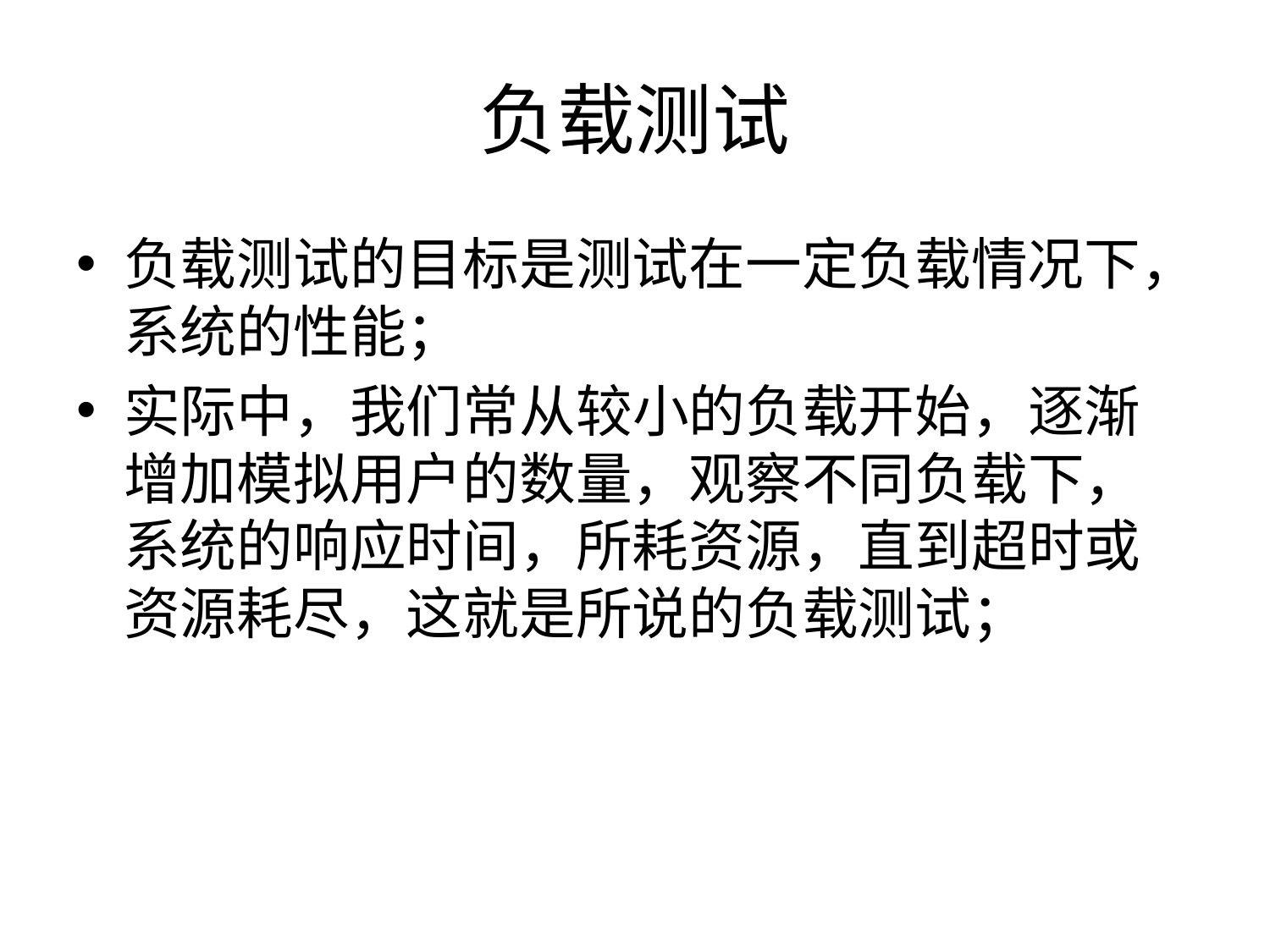

# 负载测试
负载测试的目标是测试在一定负载情况下，系统的性能；
实际中，我们常从较小的负载开始，逐渐增加模拟用户的数量，观察不同负载下，系统的响应时间，所耗资源，直到超时或资源耗尽，这就是所说的负载测试；